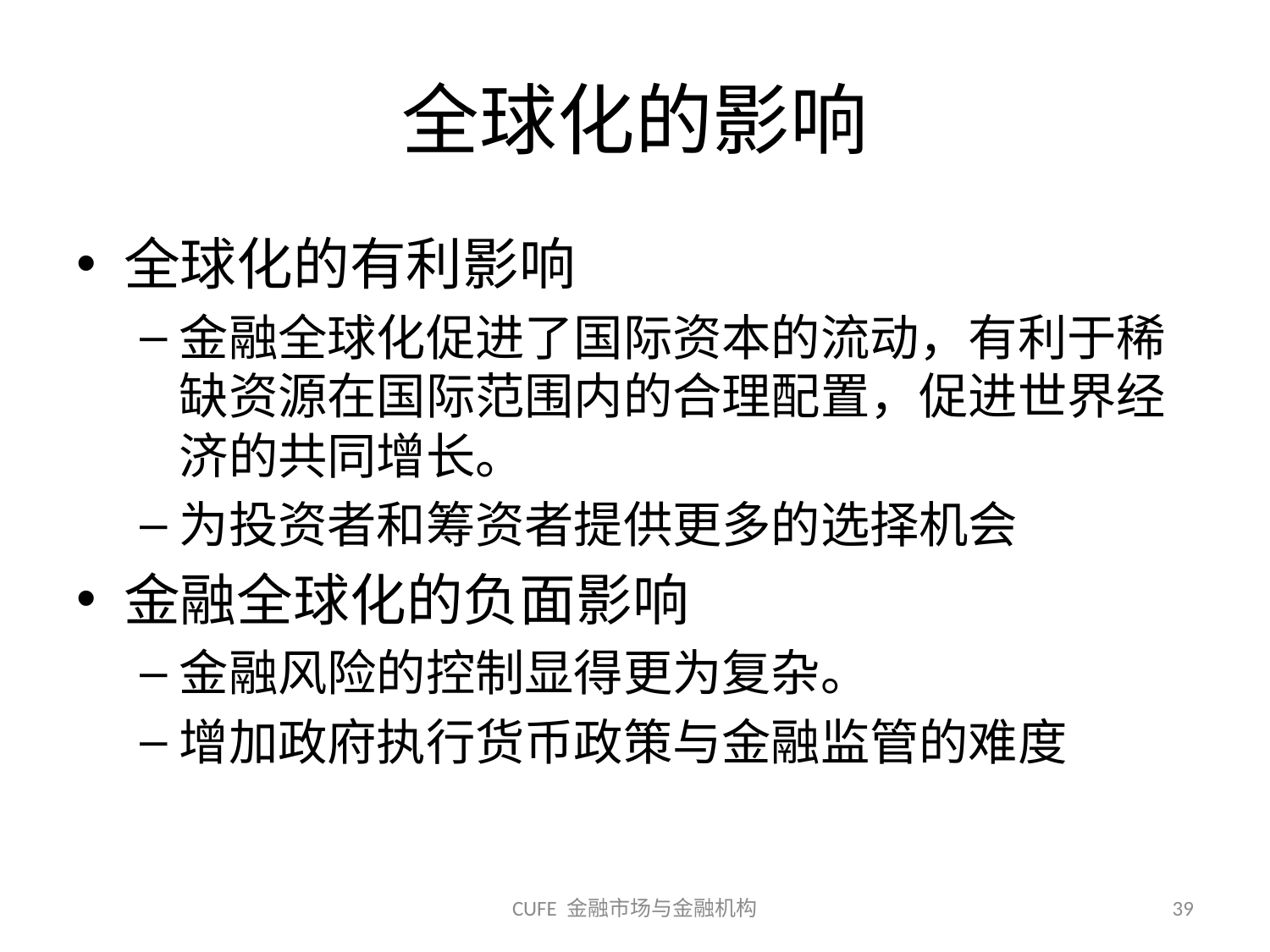

# 全球化的影响
全球化的有利影响
金融全球化促进了国际资本的流动，有利于稀缺资源在国际范围内的合理配置，促进世界经济的共同增长。
为投资者和筹资者提供更多的选择机会
金融全球化的负面影响
金融风险的控制显得更为复杂。
增加政府执行货币政策与金融监管的难度
CUFE 金融市场与金融机构
39